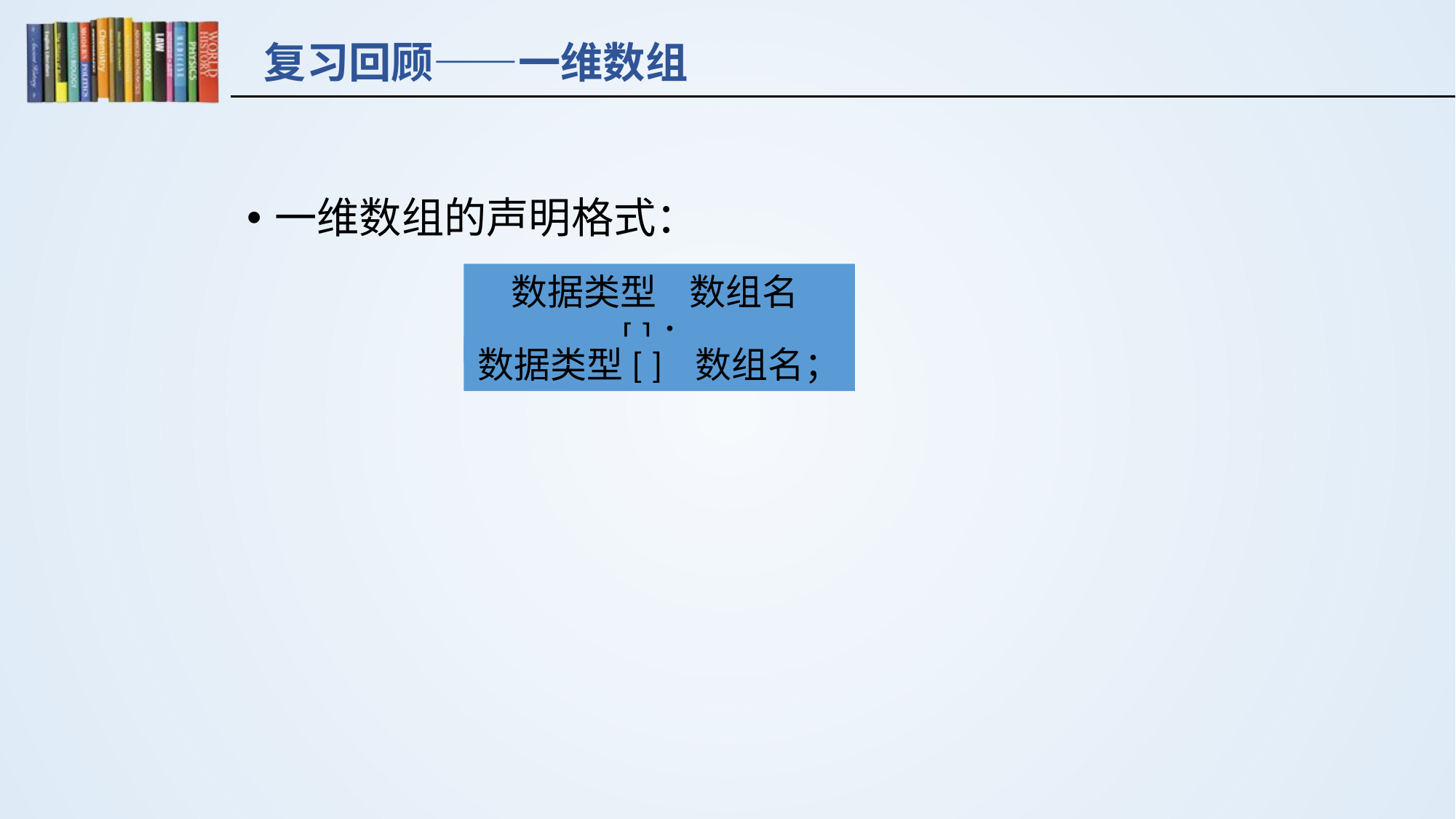

# 复习回顾——一维数组
一维数组的声明格式：

数据类型    数组名[ ]；
数据类型[ ]   数组名；